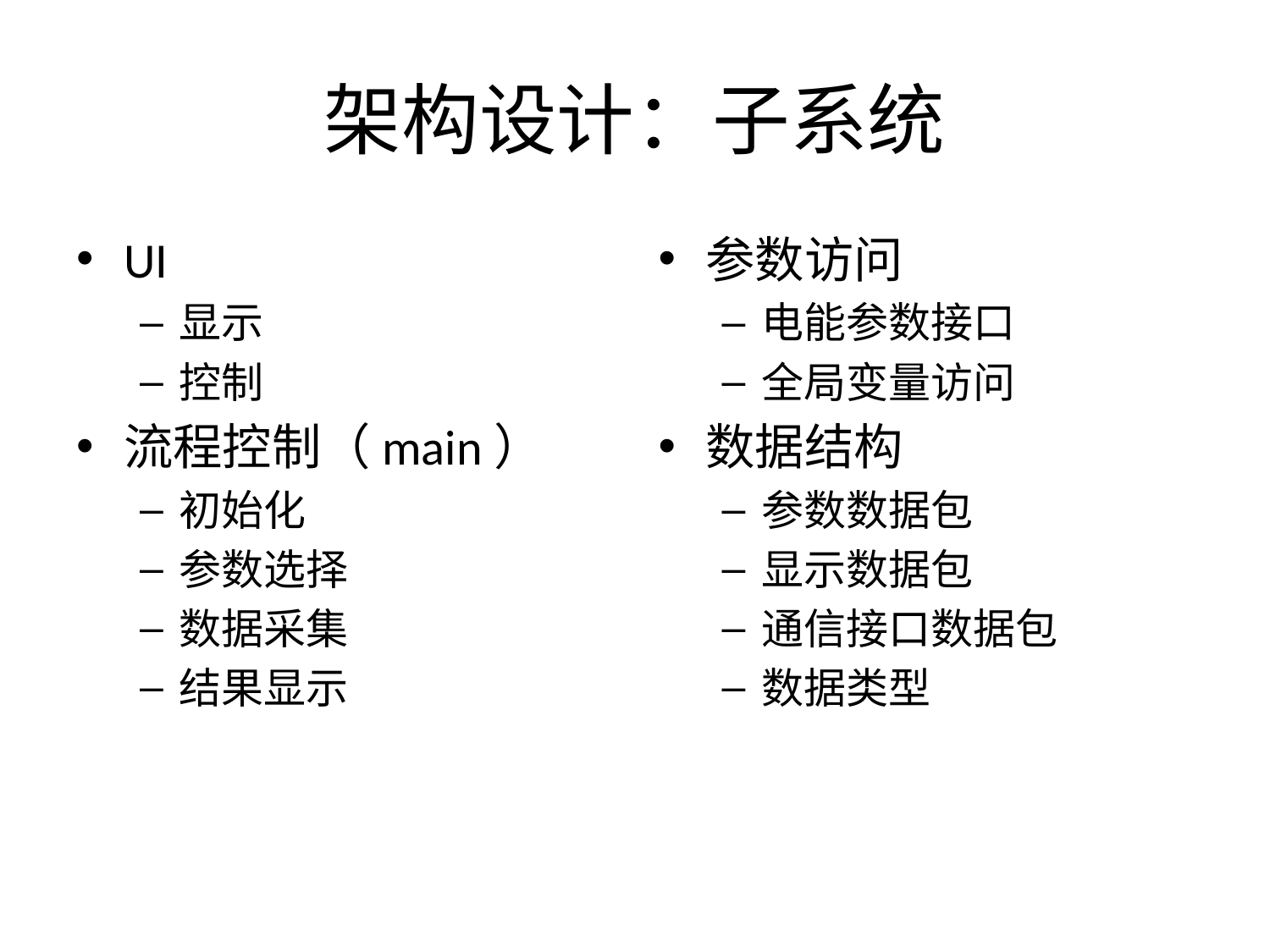

# 架构设计：子系统
UI
显示
控制
流程控制（main）
初始化
参数选择
数据采集
结果显示
参数访问
电能参数接口
全局变量访问
数据结构
参数数据包
显示数据包
通信接口数据包
数据类型